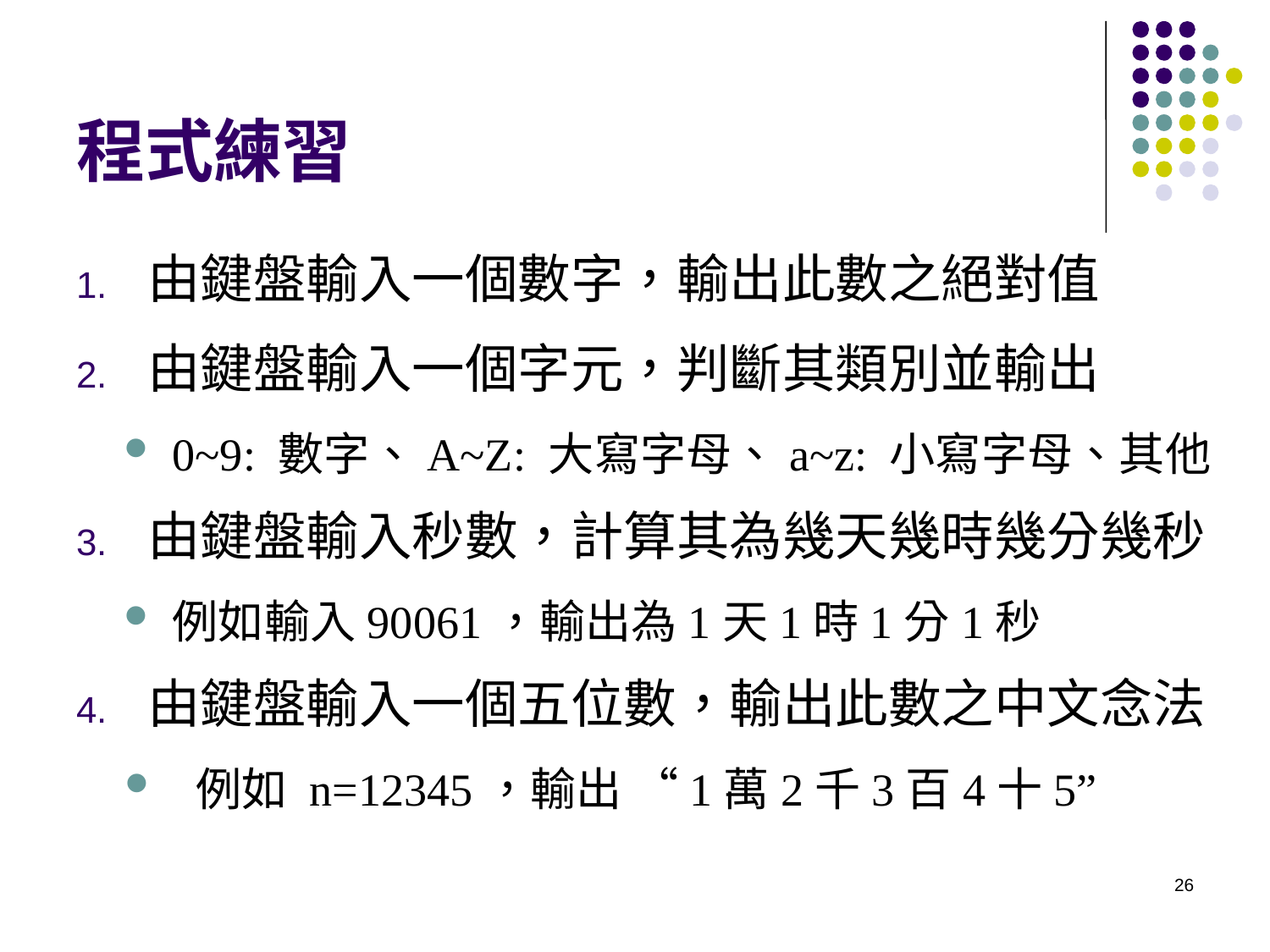

# 程式練習
由鍵盤輸入一個數字，輸出此數之絕對值
由鍵盤輸入一個字元，判斷其類別並輸出
0~9: 數字、A~Z: 大寫字母、a~z: 小寫字母、其他
由鍵盤輸入秒數，計算其為幾天幾時幾分幾秒
例如輸入90061，輸出為1天1時1分1秒
由鍵盤輸入一個五位數，輸出此數之中文念法
例如 n=12345，輸出 “1萬2千3百4十5”
26